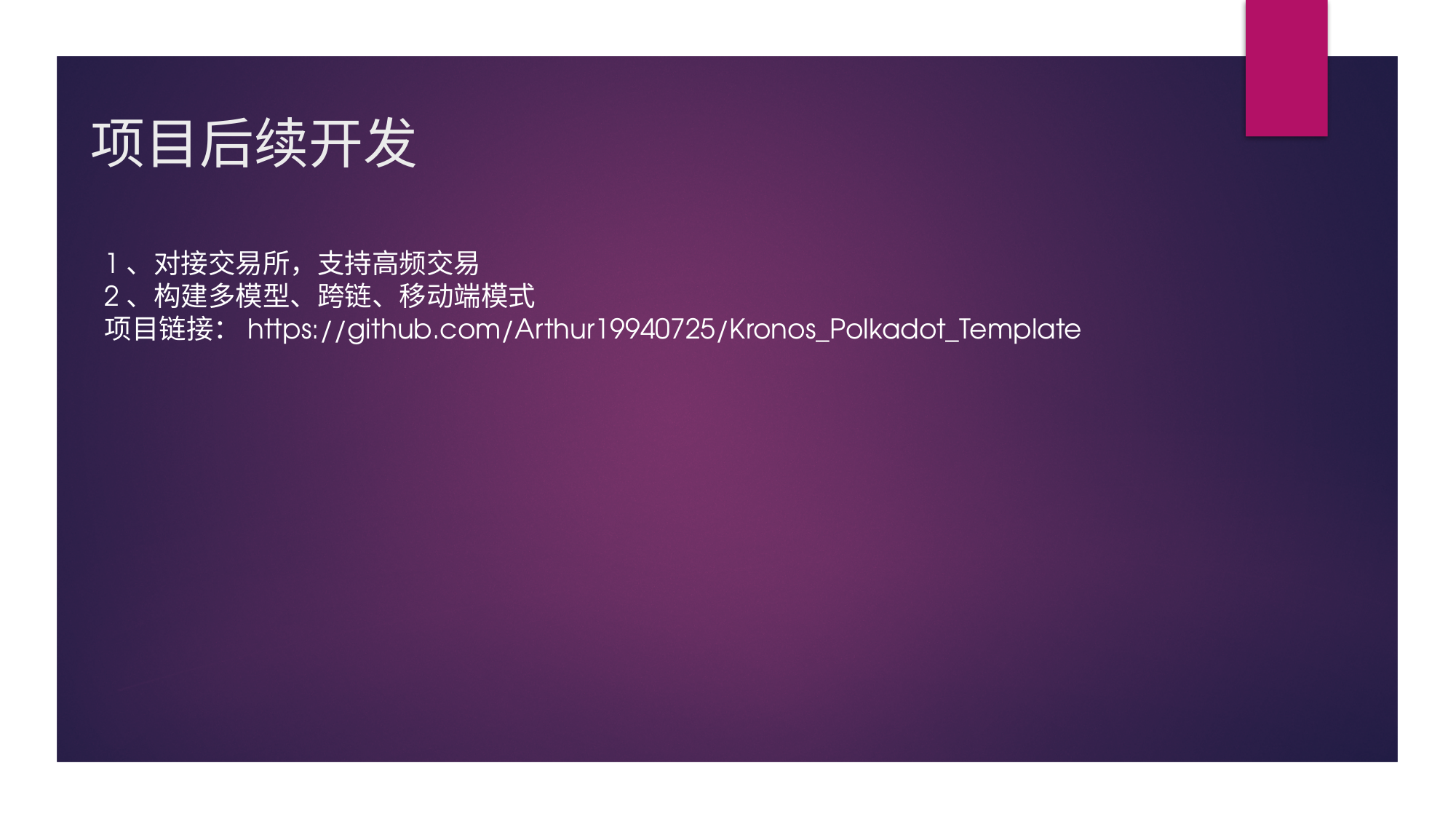

# 项目后续开发
1、对接交易所，支持高频交易
2、构建多模型、跨链、移动端模式
项目链接：https://github.com/Arthur19940725/Kronos_Polkadot_Template